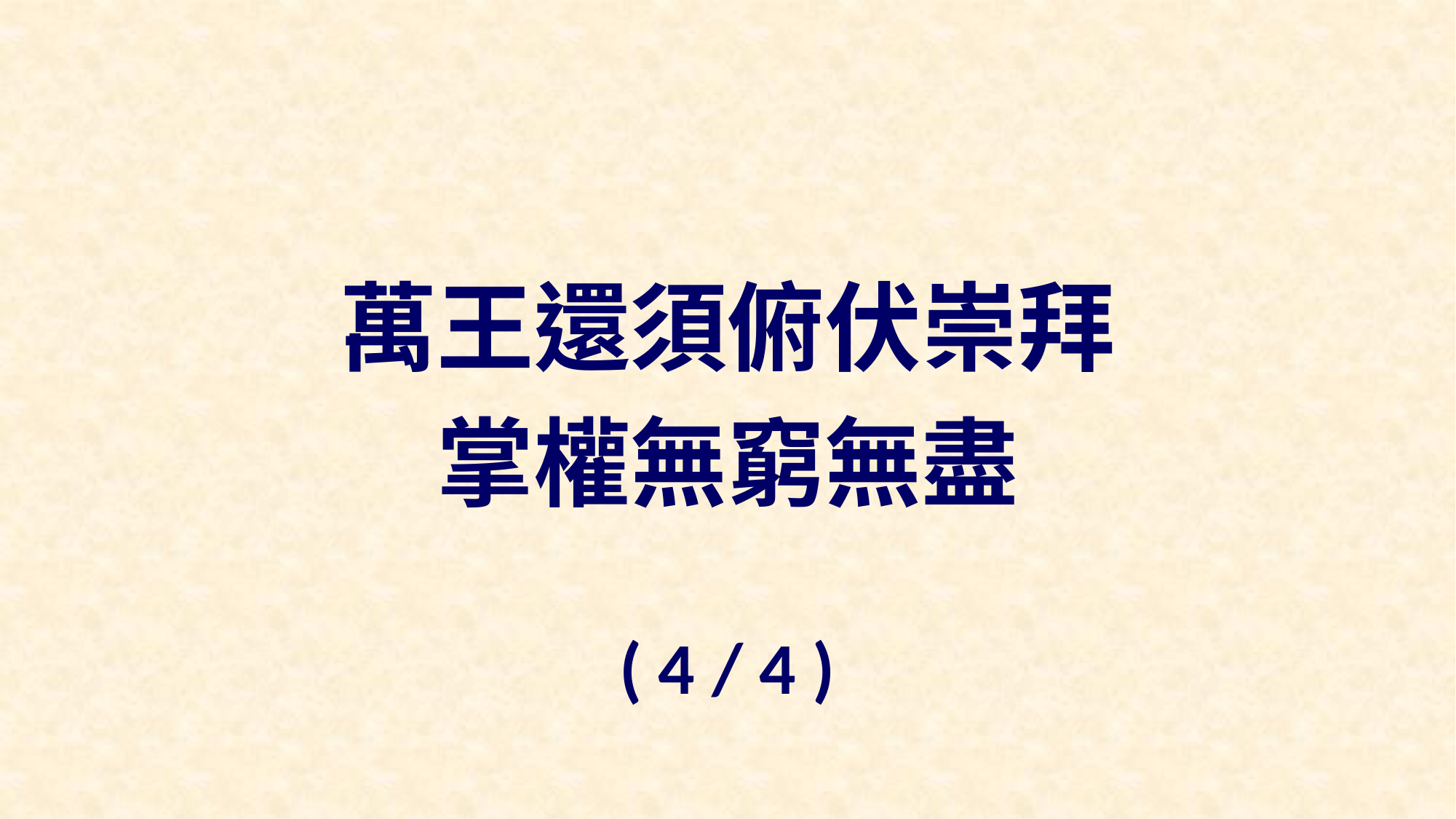

萬王還須俯伏崇拜
掌權無窮無盡
( 4 / 4 )